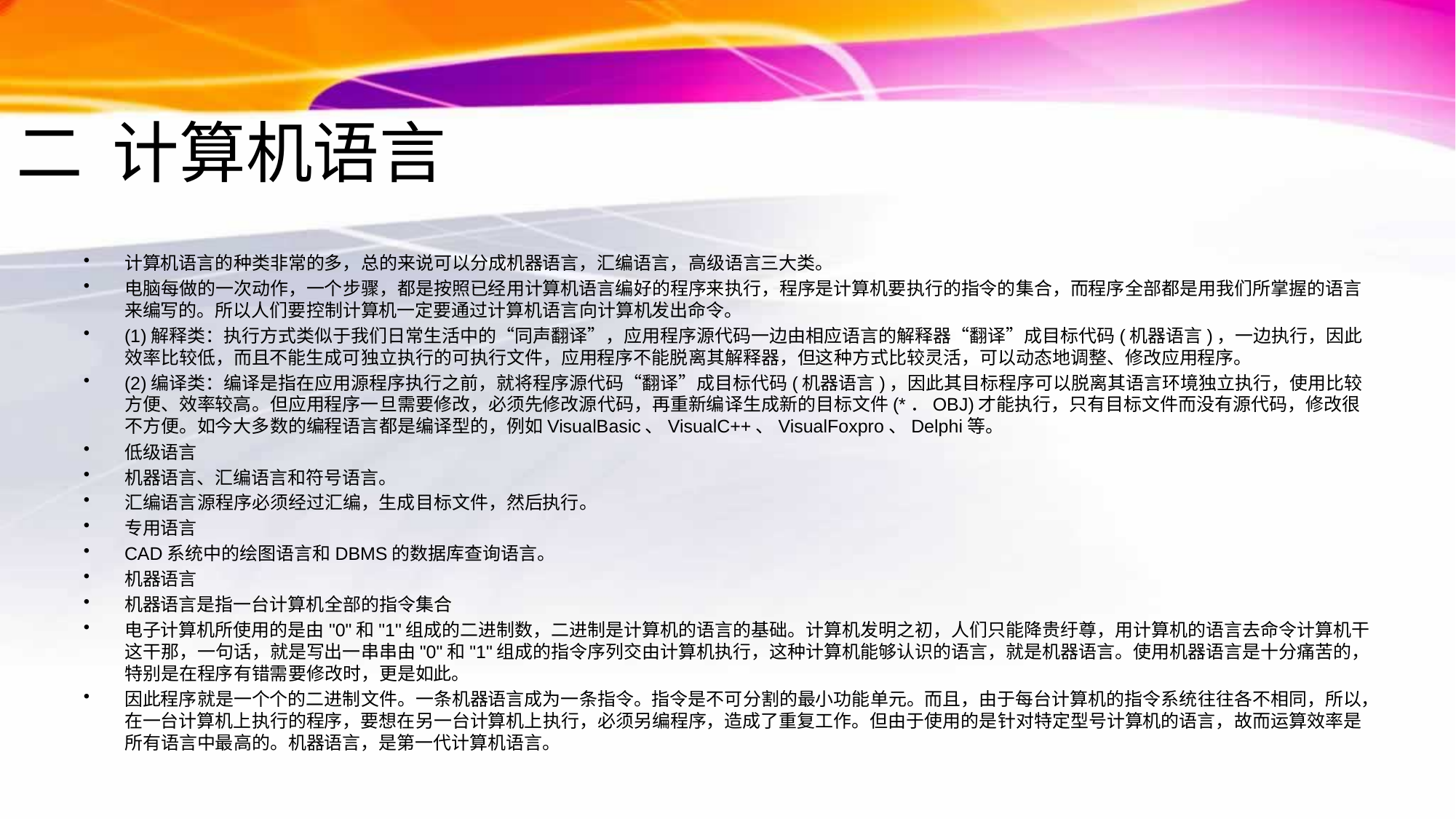

# 二  计算机语言
计算机语言的种类非常的多，总的来说可以分成机器语言，汇编语言，高级语言三大类。
电脑每做的一次动作，一个步骤，都是按照已经用计算机语言编好的程序来执行，程序是计算机要执行的指令的集合，而程序全部都是用我们所掌握的语言来编写的。所以人们要控制计算机一定要通过计算机语言向计算机发出命令。
(1)解释类：执行方式类似于我们日常生活中的“同声翻译”，应用程序源代码一边由相应语言的解释器“翻译”成目标代码(机器语言)，一边执行，因此效率比较低，而且不能生成可独立执行的可执行文件，应用程序不能脱离其解释器，但这种方式比较灵活，可以动态地调整、修改应用程序。
(2)编译类：编译是指在应用源程序执行之前，就将程序源代码“翻译”成目标代码(机器语言)，因此其目标程序可以脱离其语言环境独立执行，使用比较方便、效率较高。但应用程序一旦需要修改，必须先修改源代码，再重新编译生成新的目标文件(*．OBJ)才能执行，只有目标文件而没有源代码，修改很不方便。如今大多数的编程语言都是编译型的，例如VisualBasic、VisualC++、VisualFoxpro、Delphi等。
低级语言
机器语言、汇编语言和符号语言。
汇编语言源程序必须经过汇编，生成目标文件，然后执行。
专用语言
CAD系统中的绘图语言和DBMS的数据库查询语言。
机器语言
机器语言是指一台计算机全部的指令集合
电子计算机所使用的是由"0"和"1"组成的二进制数，二进制是计算机的语言的基础。计算机发明之初，人们只能降贵纡尊，用计算机的语言去命令计算机干这干那，一句话，就是写出一串串由"0"和"1"组成的指令序列交由计算机执行，这种计算机能够认识的语言，就是机器语言。使用机器语言是十分痛苦的，特别是在程序有错需要修改时，更是如此。
因此程序就是一个个的二进制文件。一条机器语言成为一条指令。指令是不可分割的最小功能单元。而且，由于每台计算机的指令系统往往各不相同，所以，在一台计算机上执行的程序，要想在另一台计算机上执行，必须另编程序，造成了重复工作。但由于使用的是针对特定型号计算机的语言，故而运算效率是所有语言中最高的。机器语言，是第一代计算机语言。